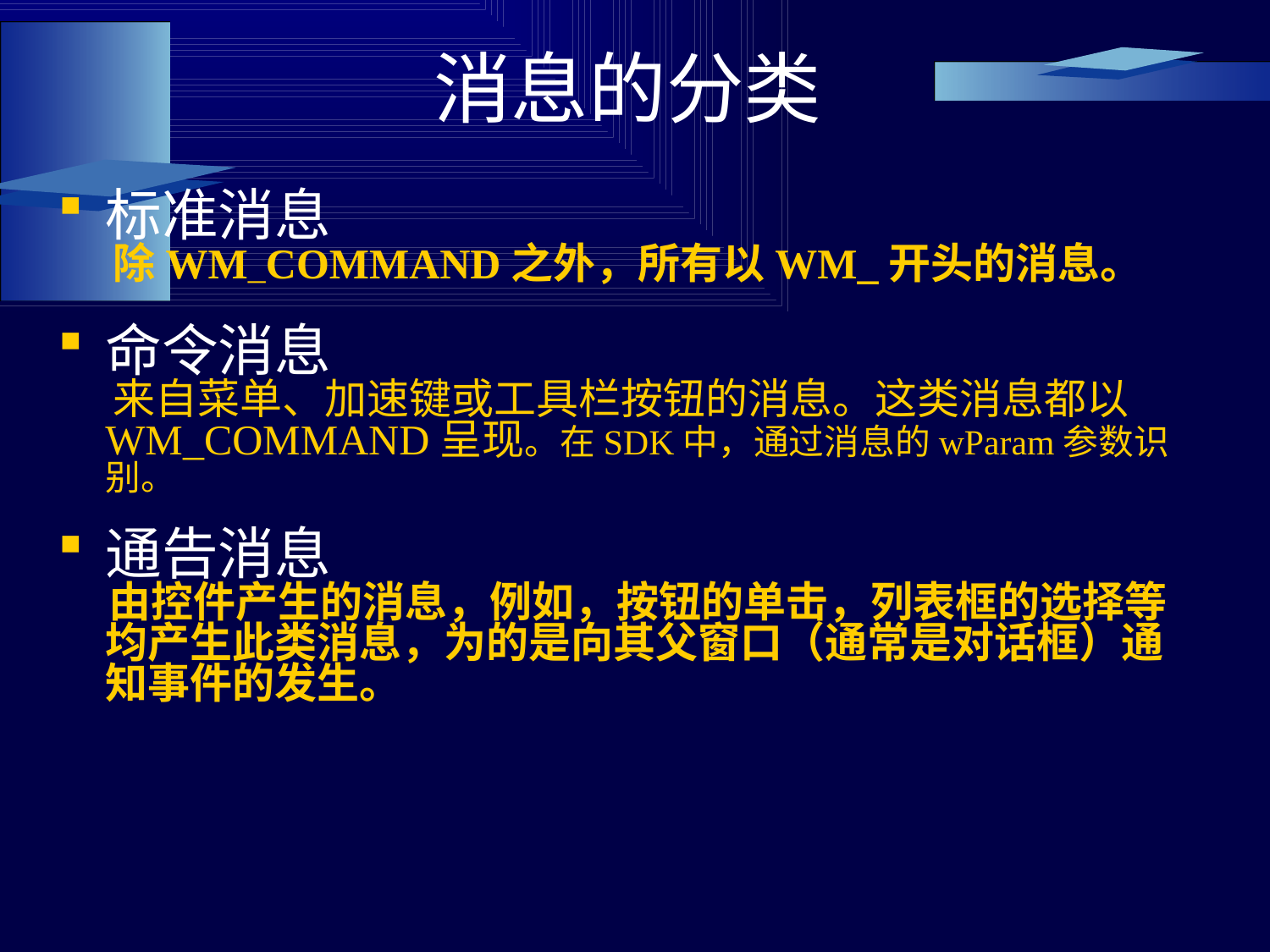

# 消息的分类
标准消息
      除WM_COMMAND之外，所有以WM_开头的消息。

命令消息
      来自菜单、加速键或工具栏按钮的消息。这类消息都以WM_COMMAND呈现。在SDK中，通过消息的wParam参数识别。

通告消息
      由控件产生的消息，例如，按钮的单击，列表框的选择等均产生此类消息，为的是向其父窗口（通常是对话框）通知事件的发生。